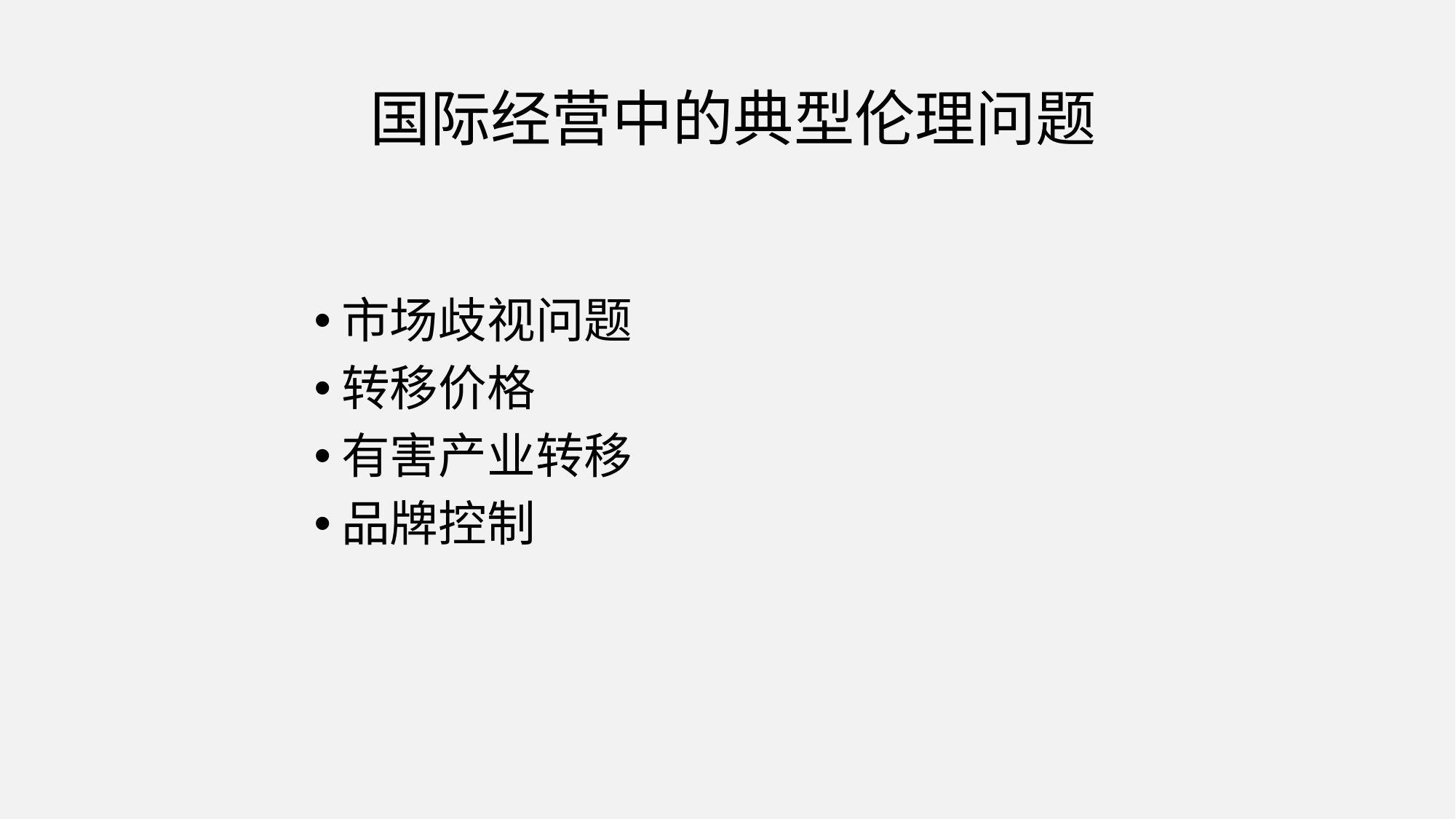

# 国际经营中的典型伦理问题
市场歧视问题
转移价格
有害产业转移
品牌控制